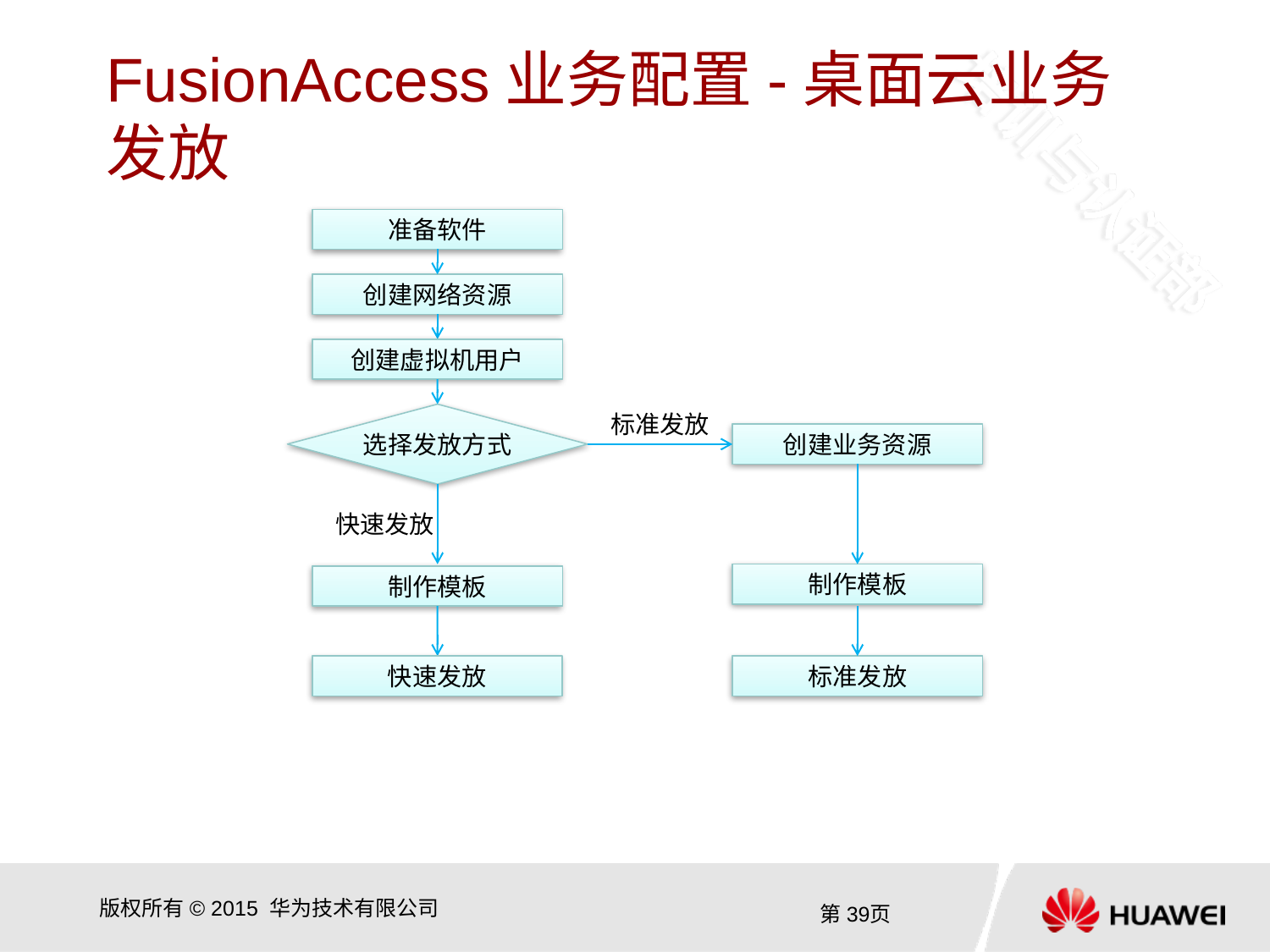

# FusionAccess业务配置-桌面云业务发放
准备软件
创建网络资源
创建虚拟机用户
标准发放
选择发放方式
创建业务资源
快速发放
制作模板
制作模板
快速发放
标准发放